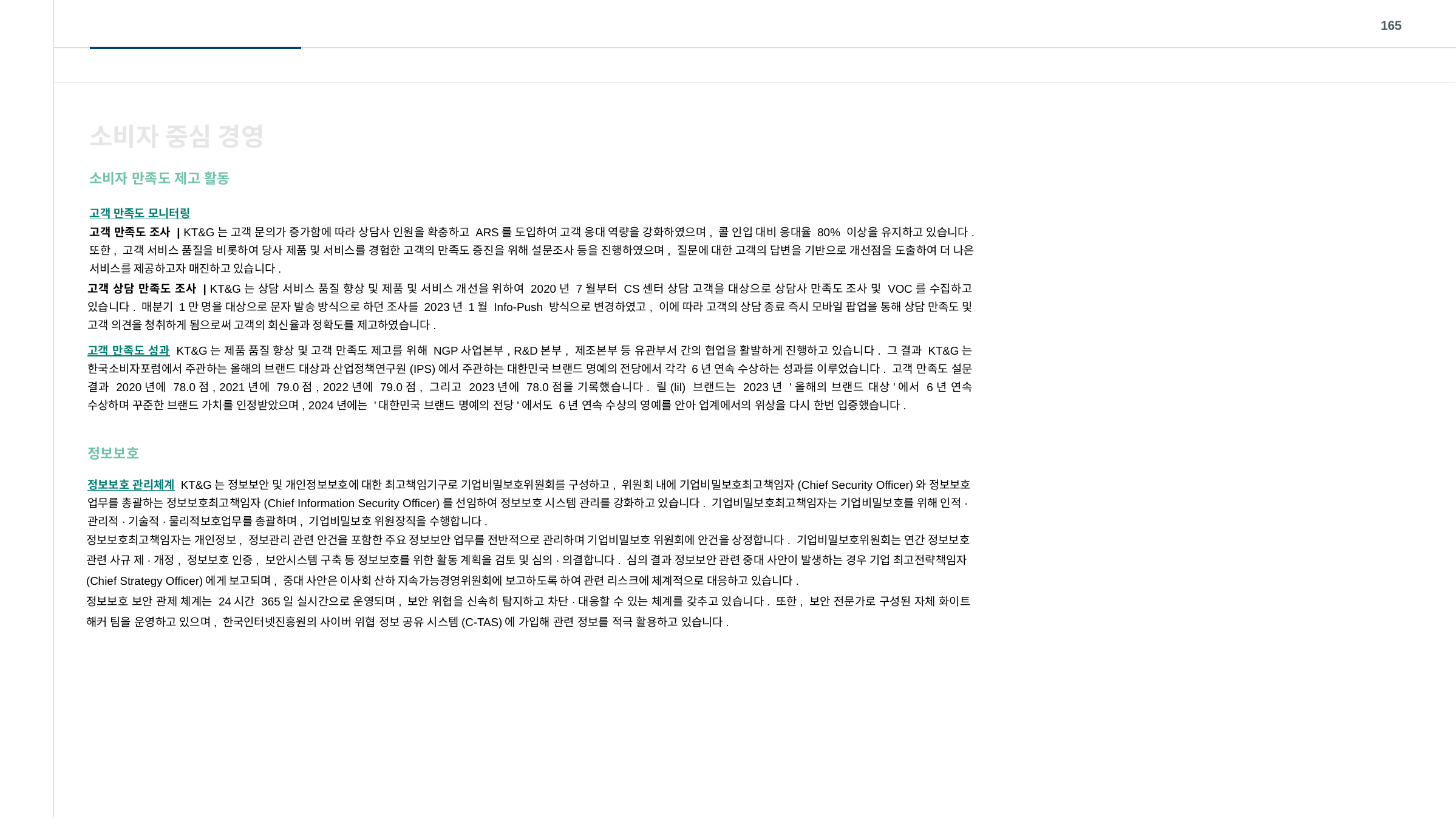

165
소비자 중심 경영
소비자 만족도 제고 활동
고객 만족도 모니터링
고객 만족도 조사 | KT&G는 고객 문의가 증가함에 따라 상담사 인원을 확충하고 ARS를 도입하여 고객 응대 역량을 강화하였으며, 콜 인입 대비 응대율 80% 이상을 유지하고 있습니다. 또한, 고객 서비스 품질을 비롯하여 당사 제품 및 서비스를 경험한 고객의 만족도 증진을 위해 설문조사 등을 진행하였으며, 질문에 대한 고객의 답변을 기반으로 개선점을 도출하여 더 나은 서비스를 제공하고자 매진하고 있습니다.
고객 상담 만족도 조사 | KT&G는 상담 서비스 품질 향상 및 제품 및 서비스 개선을 위하여 2020년 7월부터 CS센터 상담 고객을 대상으로 상담사 만족도 조사 및 VOC를 수집하고 있습니다. 매분기 1만 명을 대상으로 문자 발송 방식으로 하던 조사를 2023년 1월 Info-Push 방식으로 변경하였고, 이에 따라 고객의 상담 종료 즉시 모바일 팝업을 통해 상담 만족도 및 고객 의견을 청취하게 됨으로써 고객의 회신율과 정확도를 제고하였습니다.
고객 만족도 성과 KT&G는 제품 품질 향상 및 고객 만족도 제고를 위해 NGP사업본부, R&D본부, 제조본부 등 유관부서 간의 협업을 활발하게 진행하고 있습니다. 그 결과 KT&G는 한국소비자포럼에서 주관하는 올해의 브랜드 대상과 산업정책연구원(IPS)에서 주관하는 대한민국 브랜드 명예의 전당에서 각각 6년 연속 수상하는 성과를 이루었습니다. 고객 만족도 설문 결과 2020년에 78.0점, 2021년에 79.0점, 2022년에 79.0점, 그리고 2023년에 78.0점을 기록했습니다. 릴(lil) 브랜드는 2023년 '올해의 브랜드 대상'에서 6년 연속 수상하며 꾸준한 브랜드 가치를 인정받았으며, 2024년에는 '대한민국 브랜드 명예의 전당'에서도 6년 연속 수상의 영예를 안아 업계에서의 위상을 다시 한번 입증했습니다.

정보보호
정보보호 관리체계 KT&G는 정보보안 및 개인정보보호에 대한 최고책임기구로 기업비밀보호위원회를 구성하고, 위원회 내에 기업비밀보호최고책임자(Chief Security Officer)와 정보보호 업무를 총괄하는 정보보호최고책임자(Chief Information Security Officer)를 선임하여 정보보호 시스템 관리를 강화하고 있습니다. 기업비밀보호최고책임자는 기업비밀보호를 위해 인적·관리적·기술적·물리적보호업무를 총괄하며, 기업비밀보호 위원장직을 수행합니다.
정보보호최고책임자는 개인정보, 정보관리 관련 안건을 포함한 주요 정보보안 업무를 전반적으로 관리하며 기업비밀보호 위원회에 안건을 상정합니다. 기업비밀보호위원회는 연간 정보보호 관련 사규 제·개정, 정보보호 인증, 보안시스템 구축 등 정보보호를 위한 활동 계획을 검토 및 심의·의결합니다. 심의 결과 정보보안 관련 중대 사안이 발생하는 경우 기업 최고전략책임자(Chief Strategy Officer)에게 보고되며, 중대 사안은 이사회 산하 지속가능경영위원회에 보고하도록 하여 관련 리스크에 체계적으로 대응하고 있습니다.
정보보호 보안 관제 체계는 24시간 365일 실시간으로 운영되며, 보안 위협을 신속히 탐지하고 차단·대응할 수 있는 체계를 갖추고 있습니다. 또한, 보안 전문가로 구성된 자체 화이트 해커 팀을 운영하고 있으며, 한국인터넷진흥원의 사이버 위협 정보 공유 시스템(C-TAS)에 가입해 관련 정보를 적극 활용하고 있습니다.